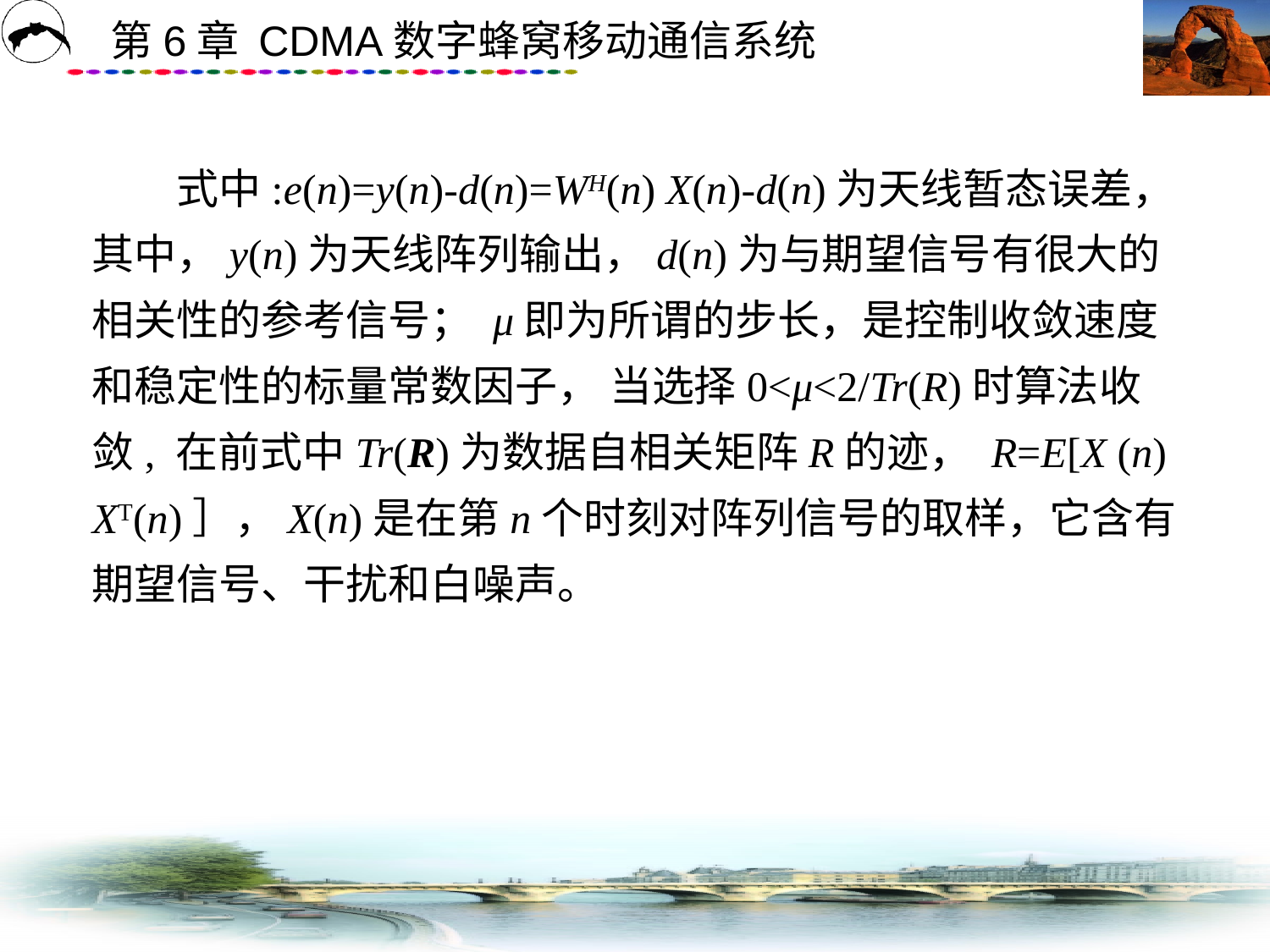

# 式中:e(n)=y(n)-d(n)=WH(n) X(n)-d(n)为天线暂态误差，其中，y(n)为天线阵列输出，d(n)为与期望信号有很大的相关性的参考信号； μ即为所谓的步长，是控制收敛速度和稳定性的标量常数因子， 当选择0<μ<2/Tr(R)时算法收敛, 在前式中Tr(R)为数据自相关矩阵R的迹， R=E[X (n) XT(n)］，X(n)是在第n个时刻对阵列信号的取样，它含有期望信号、干扰和白噪声。